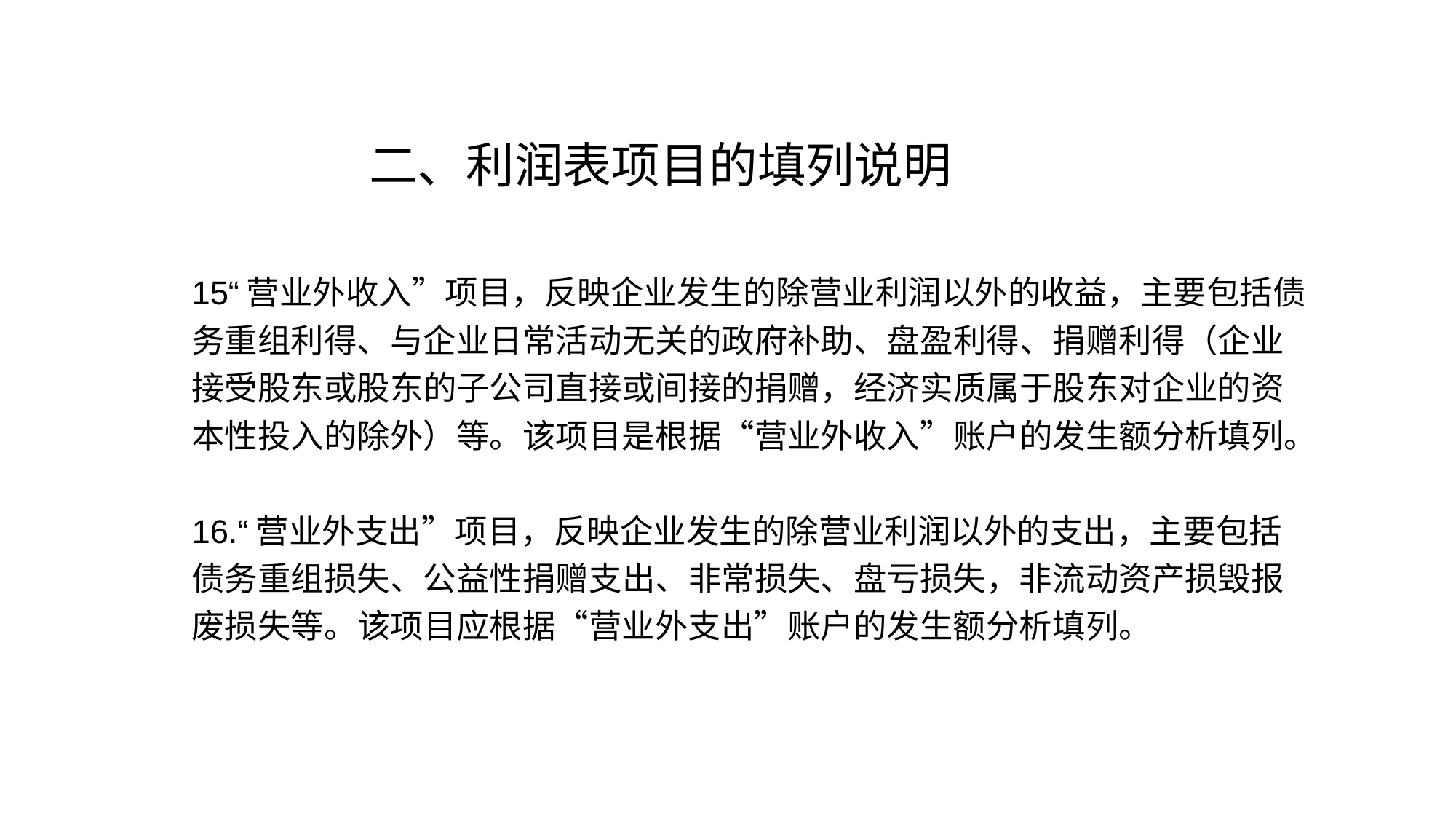

# 二、利润表项目的填列说明

15“营业外收入”项目，反映企业发生的除营业利润以外的收益，主要包括债务重组利得、与企业日常活动无关的政府补助、盘盈利得、捐赠利得（企业接受股东或股东的子公司直接或间接的捐赠，经济实质属于股东对企业的资本性投入的除外）等。该项目是根据“营业外收入”账户的发生额分析填列。

16.“营业外支出”项目，反映企业发生的除营业利润以外的支出，主要包括债务重组损失、公益性捐赠支出、非常损失、盘亏损失，非流动资产损毁报废损失等。该项目应根据“营业外支出”账户的发生额分析填列。